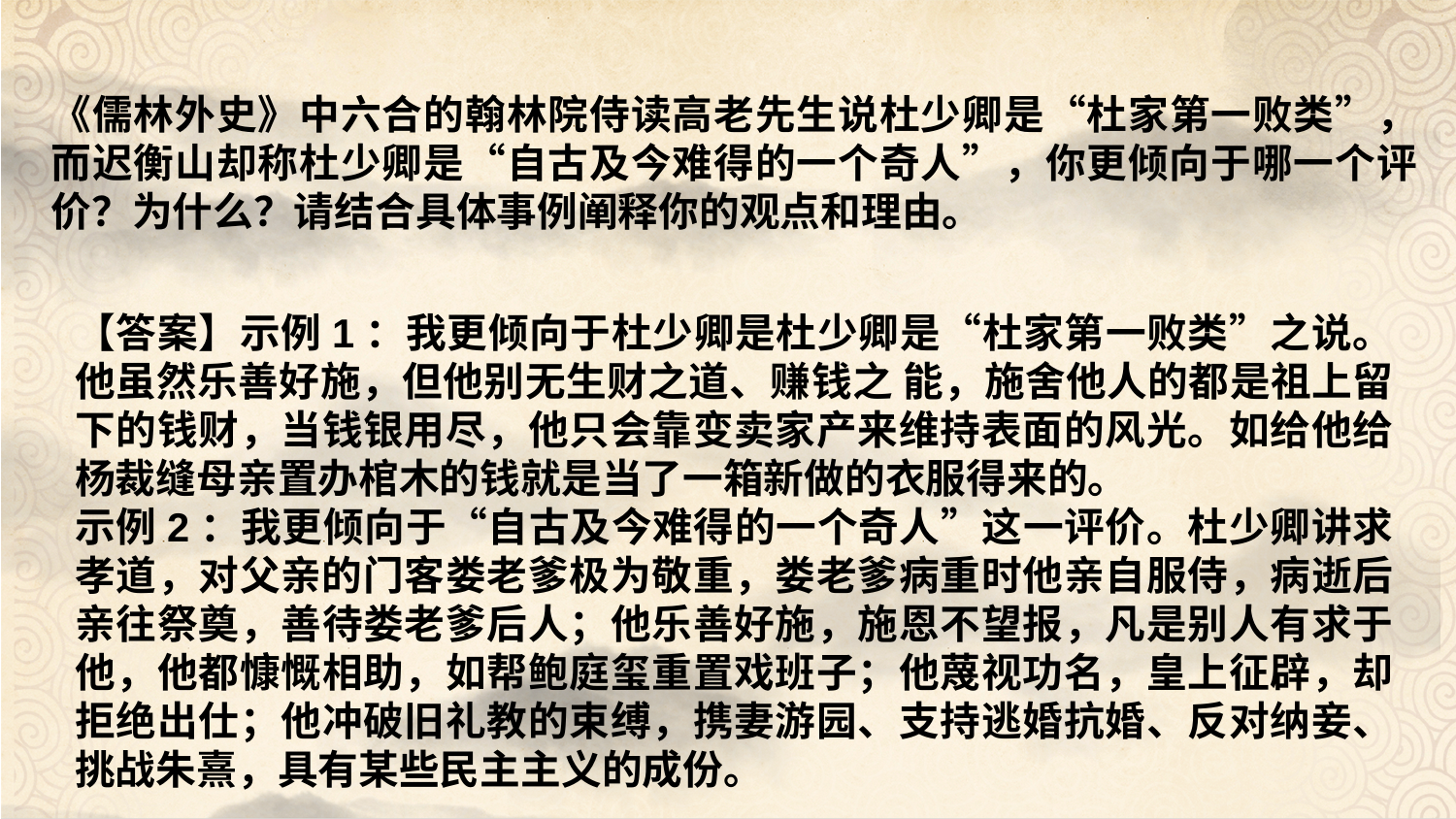

《儒林外史》中六合的翰林院侍读高老先生说杜少卿是“杜家第一败类”，而迟衡山却称杜少卿是“自古及今难得的一个奇人”，你更倾向于哪一个评价？为什么？请结合具体事例阐释你的观点和理由。
【答案】示例1：我更倾向于杜少卿是杜少卿是“杜家第一败类”之说。他虽然乐善好施，但他别无生财之道、赚钱之 能，施舍他人的都是祖上留下的钱财，当钱银用尽，他只会靠变卖家产来维持表面的风光。如给他给杨裁缝母亲置办棺木的钱就是当了一箱新做的衣服得来的。
示例2：我更倾向于“自古及今难得的一个奇人”这一评价。杜少卿讲求孝道，对父亲的门客娄老爹极为敬重，娄老爹病重时他亲自服侍，病逝后亲往祭奠，善待娄老爹后人；他乐善好施，施恩不望报，凡是别人有求于他，他都慷慨相助，如帮鲍庭玺重置戏班子；他蔑视功名，皇上征辟，却拒绝出仕；他冲破旧礼教的束缚，携妻游园、支持逃婚抗婚、反对纳妾、挑战朱熹，具有某些民主主义的成份。